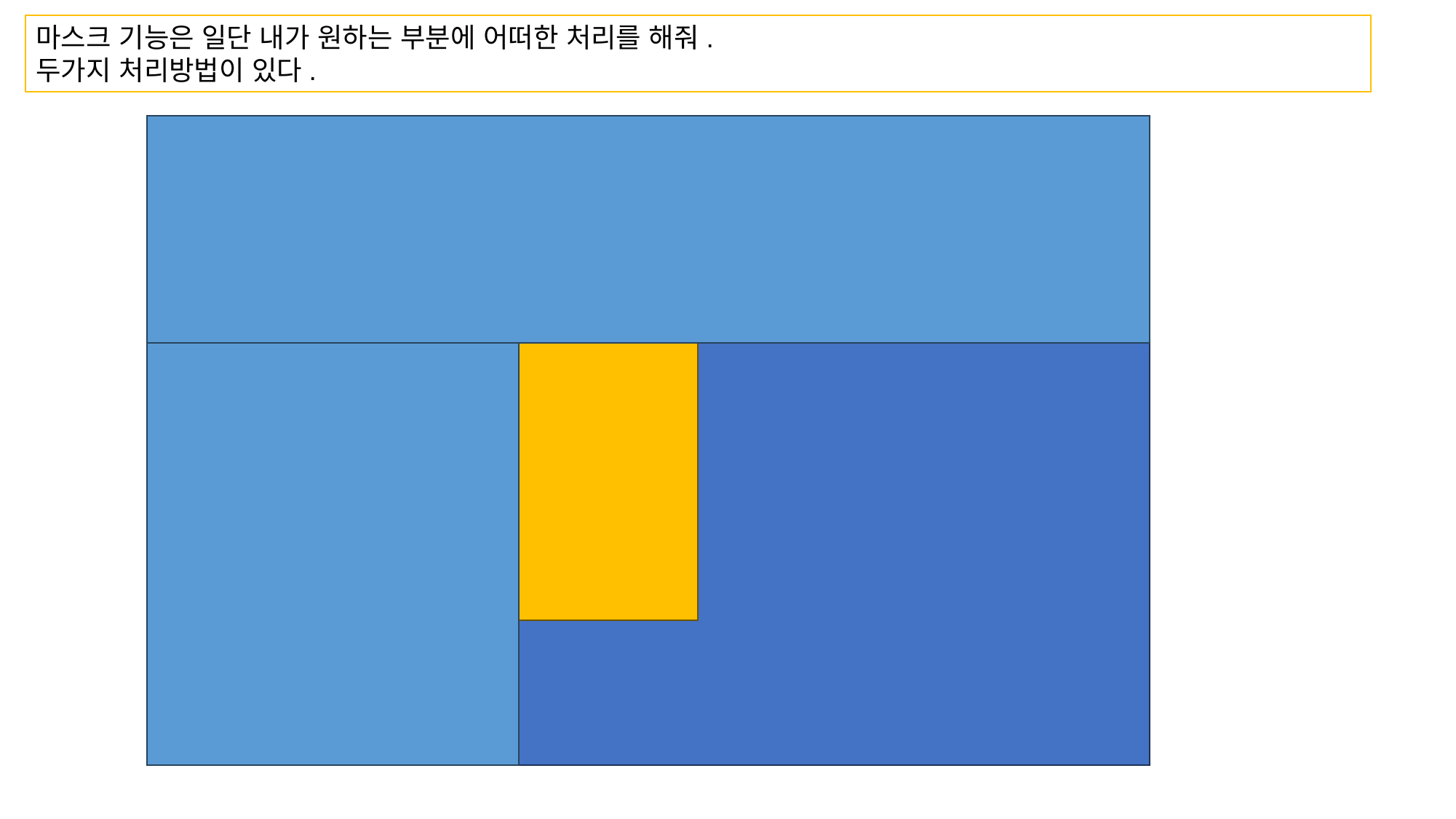

마스크 기능은 일단 내가 원하는 부분에 어떠한 처리를 해줘.
두가지 처리방법이 있다.